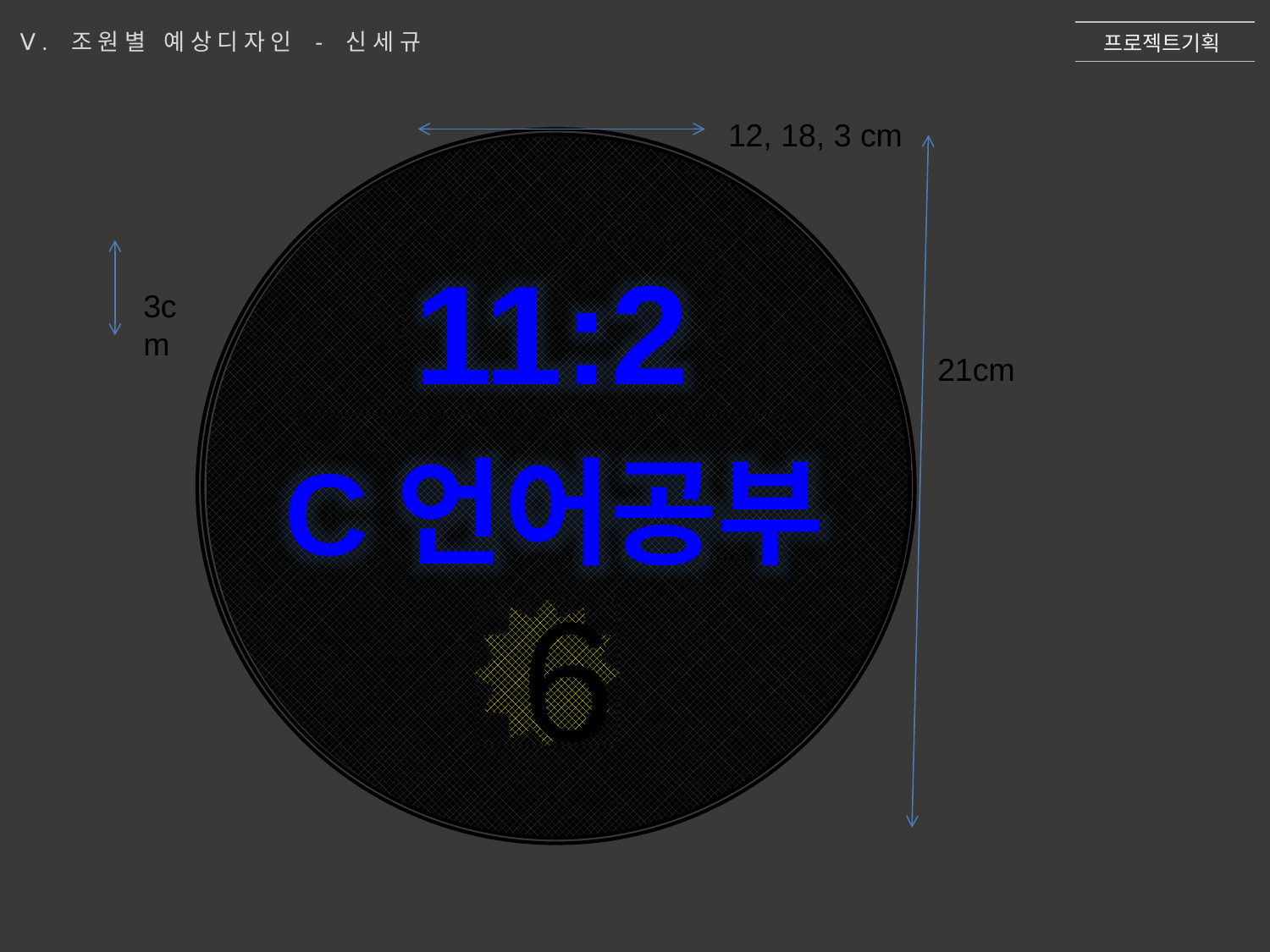

프로젝트기획
Ⅴ. 조원별 예상디자인 - 신세규
12, 18, 3 cm
11:24

3cm
21cm

C언어공부
6